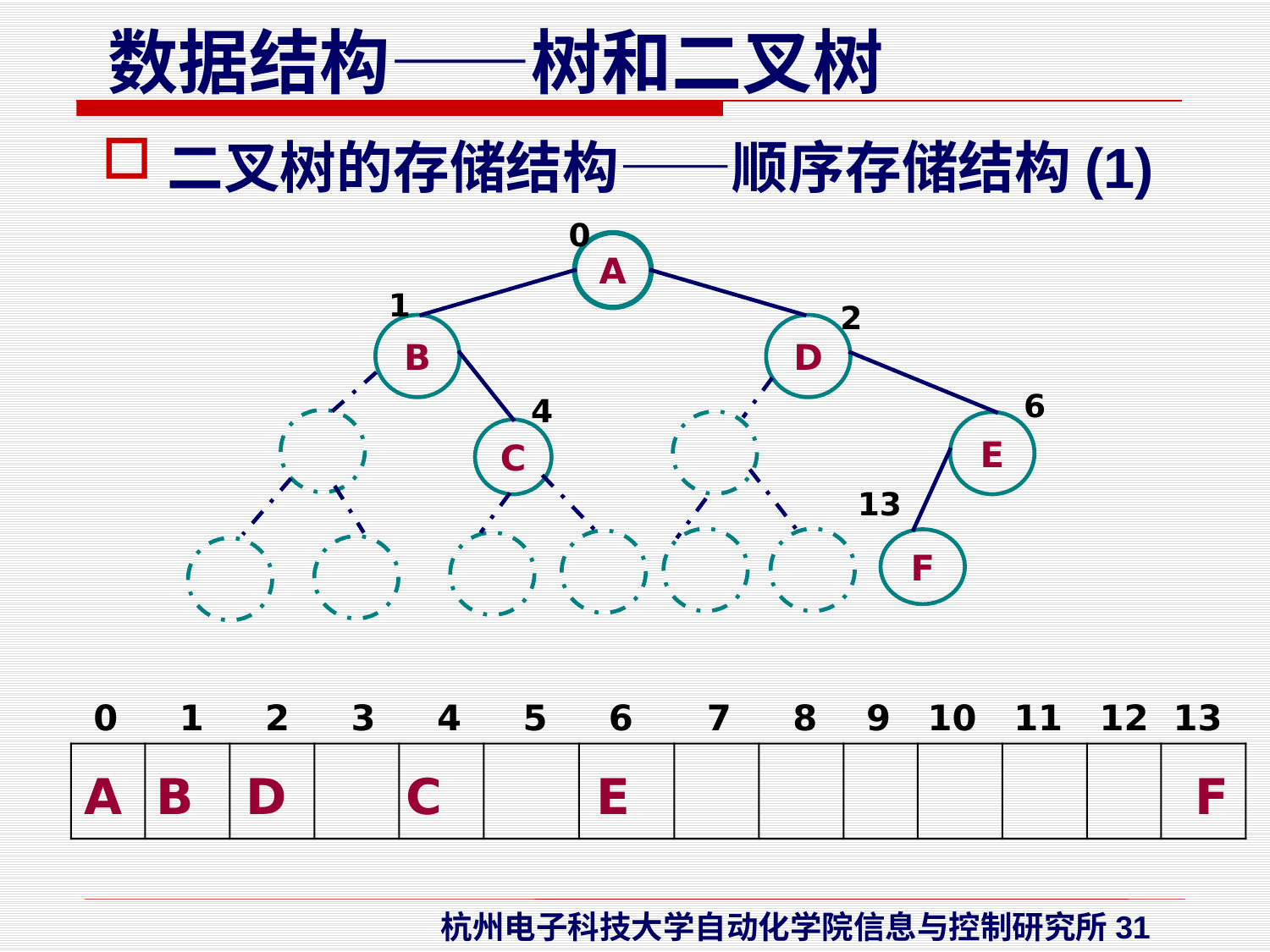

二叉树的存储结构——顺序存储结构(1)
0
A

1
2
B
D

6
4

E
C

13

F

 0     1     2     3     4     5     6      7     8    9   10   11   12  13

 A  B   D       C         E                                 F